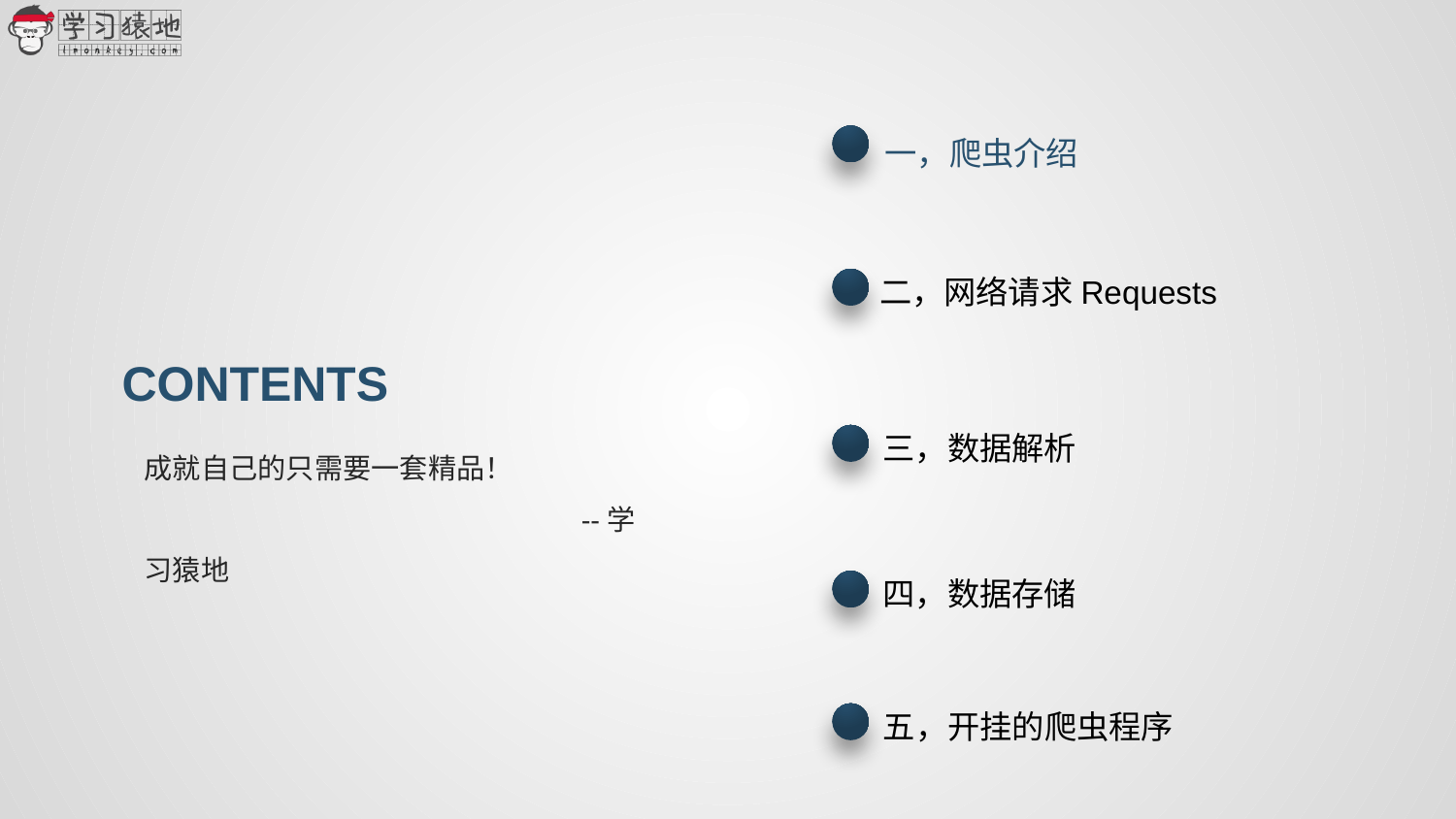

一，爬虫介绍
二，网络请求Requests

CONTENTS
三，数据解析

成就自己的只需要一套精品！	                  			--学习猿地
四，数据存储

五，开挂的爬虫程序